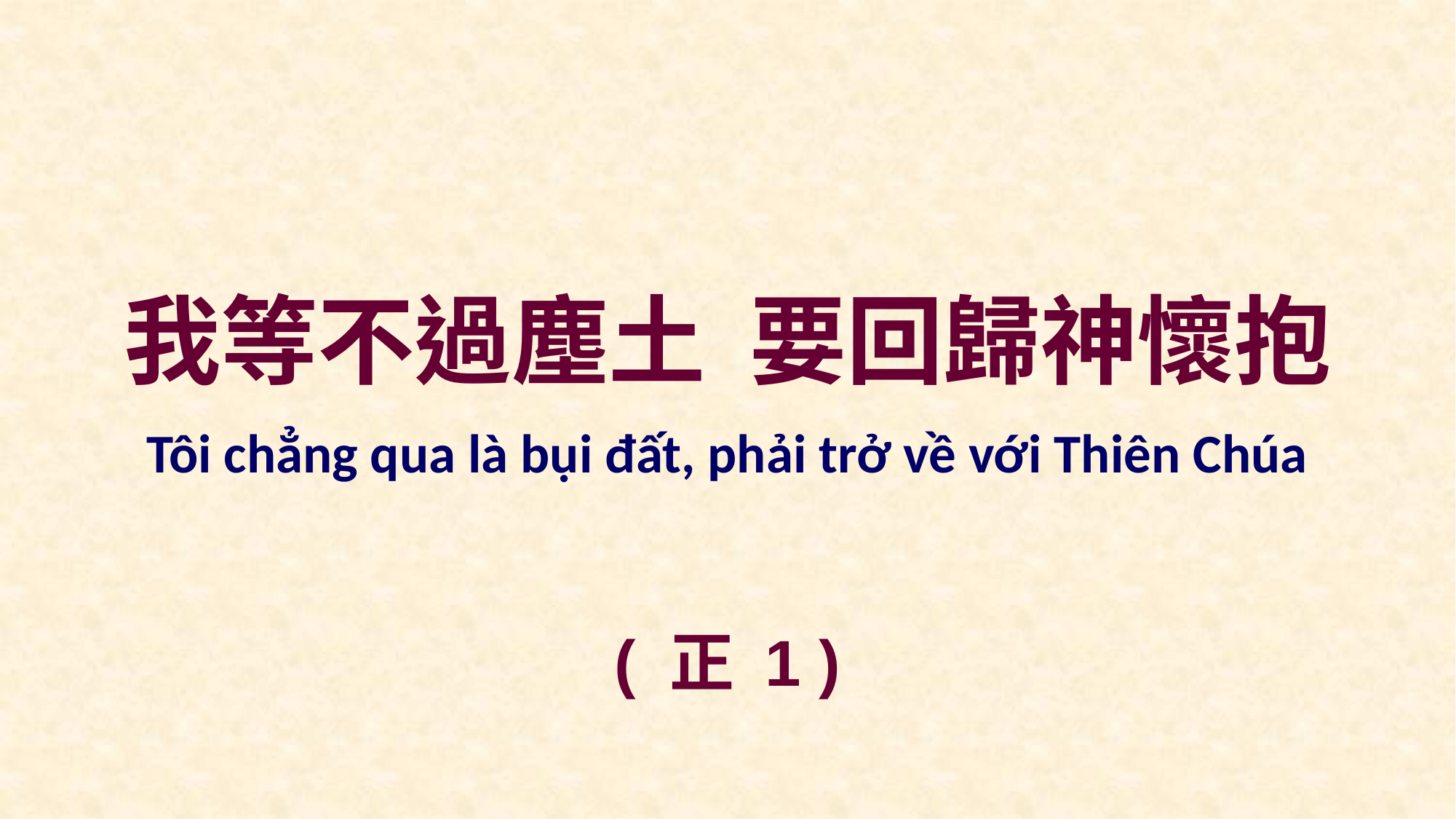

我等不過塵土  要回歸神懷抱
Tôi chẳng qua là bụi đất, phải trở về với Thiên Chúa
( 正 1 )